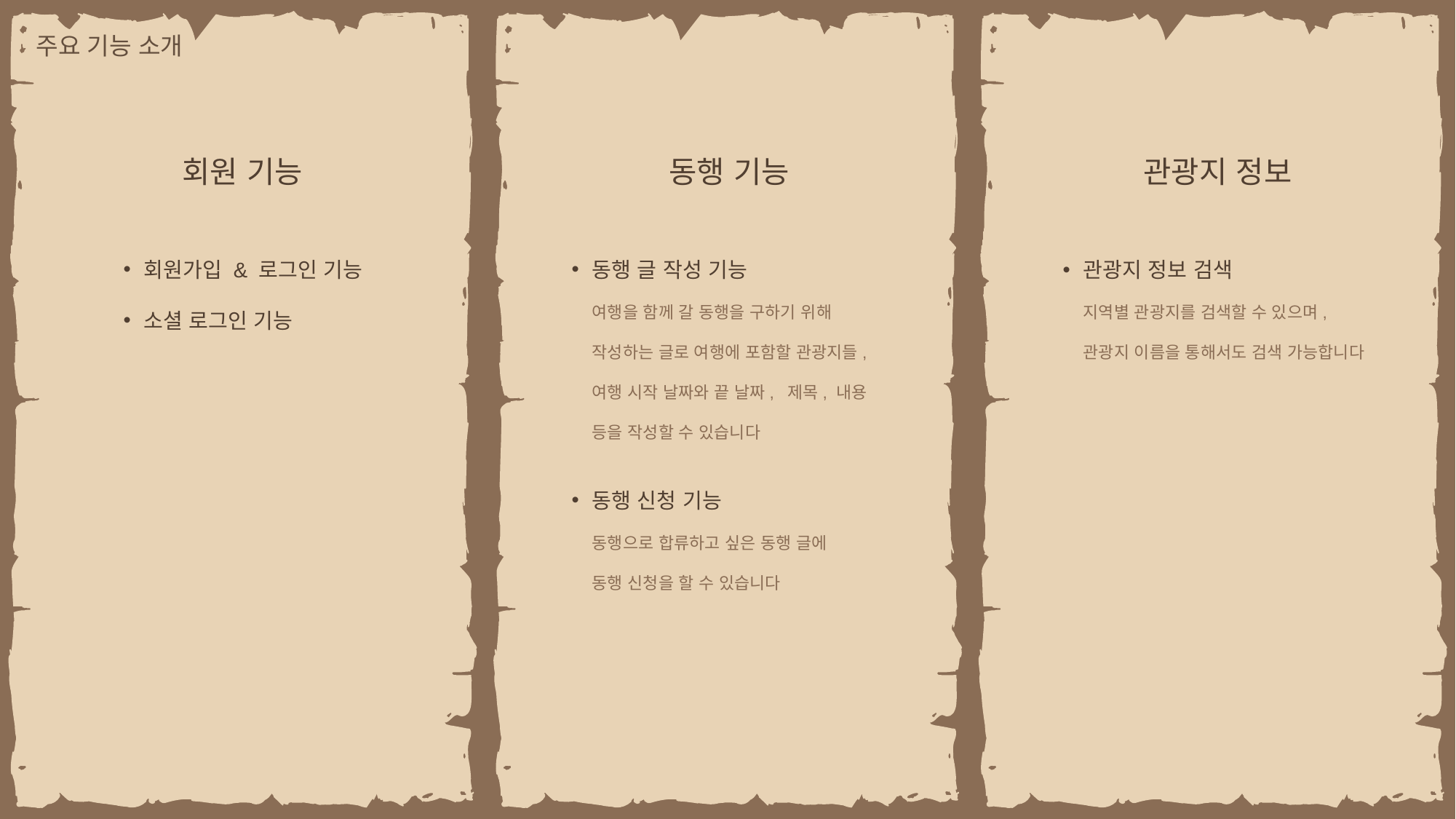

주요 기능 소개
회원 기능
동행 기능
관광지 정보
회원가입 & 로그인 기능
소셜 로그인 기능
동행 글 작성 기능
여행을 함께 갈 동행을 구하기 위해
작성하는 글로 여행에 포함할 관광지들,
여행 시작 날짜와 끝 날짜,  제목, 내용 등을 작성할 수 있습니다
동행 신청 기능
동행으로 합류하고 싶은 동행 글에
동행 신청을 할 수 있습니다
관광지 정보 검색
지역별 관광지를 검색할 수 있으며,
관광지 이름을 통해서도 검색 가능합니다